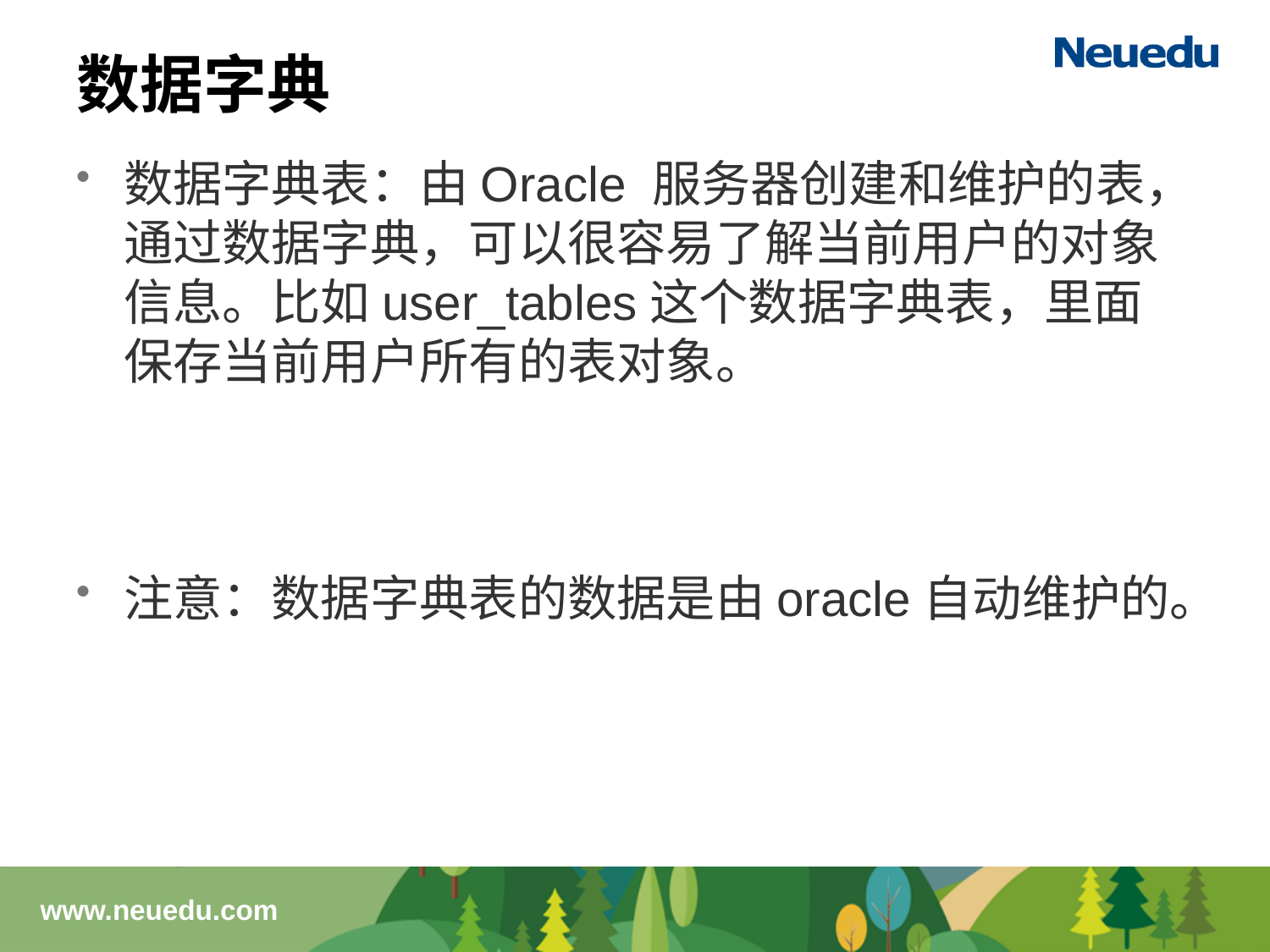

# 数据字典
数据字典表：由Oracle 服务器创建和维护的表，通过数据字典，可以很容易了解当前用户的对象信息。比如user_tables这个数据字典表，里面保存当前用户所有的表对象。

注意：数据字典表的数据是由oracle自动维护的。